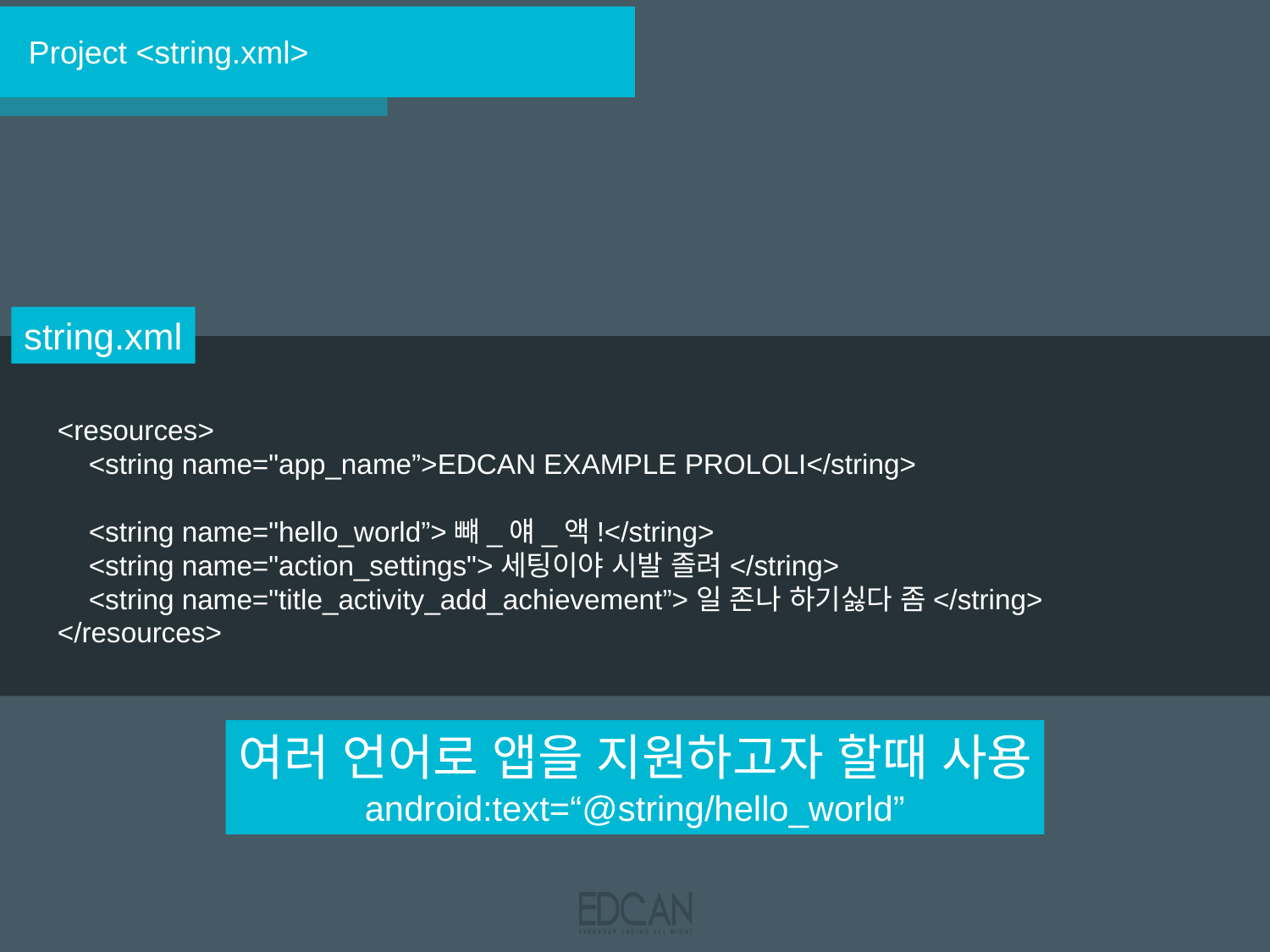

Project <string.xml>

string.xml

<resources>
    <string name="app_name”>EDCAN EXAMPLE PROLOLI</string>
    <string name="hello_world”>뺴_얘_액!</string>
    <string name="action_settings">세팅이야 시발 졸려</string>
    <string name="title_activity_add_achievement”>일 존나 하기싫다 좀</string>
</resources>
여러 언어로 앱을 지원하고자 할때 사용
android:text=“@string/hello_world”